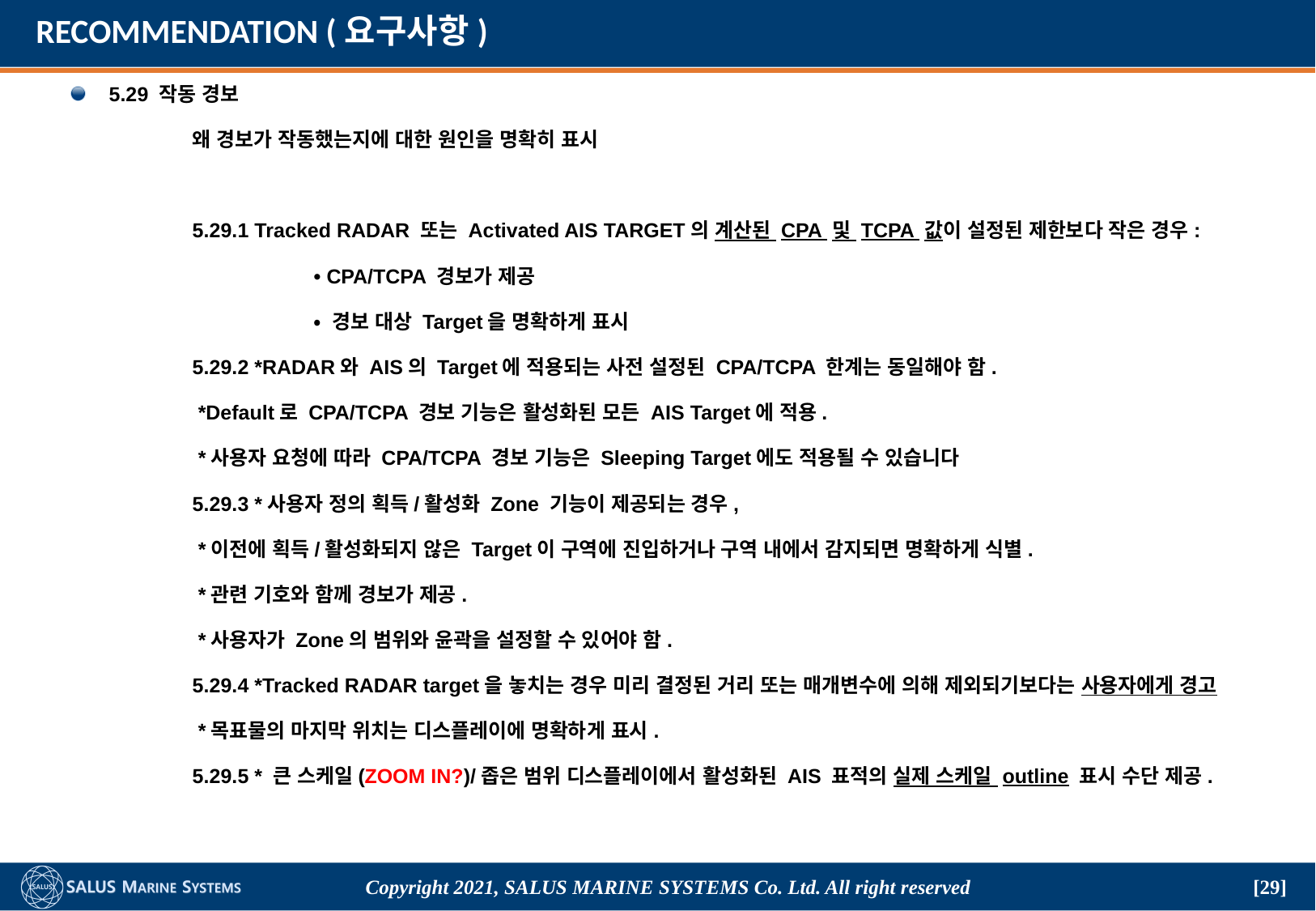

# RECOMMENDATION (요구사항)
5.29 작동 경보
	왜 경보가 작동했는지에 대한 원인을 명확히 표시

	5.29.1 Tracked RADAR 또는 Activated AIS TARGET의 계산된 CPA 및 TCPA 값이 설정된 제한보다 작은 경우:
		• CPA/TCPA 경보가 제공
		• 경보 대상 Target을 명확하게 표시
	5.29.2 *RADAR와 AIS의 Target에 적용되는 사전 설정된 CPA/TCPA 한계는 동일해야 함.
	 *Default로 CPA/TCPA 경보 기능은 활성화된 모든 AIS Target에 적용.
	 *사용자 요청에 따라 CPA/TCPA 경보 기능은 Sleeping Target에도 적용될 수 있습니다
	5.29.3 *사용자 정의 획득/활성화 Zone 기능이 제공되는 경우,
	 *이전에 획득/활성화되지 않은 Target이 구역에 진입하거나 구역 내에서 감지되면 명확하게 식별.
	 *관련 기호와 함께 경보가 제공.
	 *사용자가 Zone의 범위와 윤곽을 설정할 수 있어야 함.
	5.29.4 *Tracked RADAR target을 놓치는 경우 미리 결정된 거리 또는 매개변수에 의해 제외되기보다는 사용자에게 경고
	 *목표물의 마지막 위치는 디스플레이에 명확하게 표시.
	5.29.5 * 큰 스케일(ZOOM IN?)/좁은 범위 디스플레이에서 활성화된 AIS 표적의 실제 스케일 outline 표시 수단 제공.

Copyright 2021, SALUS Marine Systems Co. Ltd. All right reserved
[29]